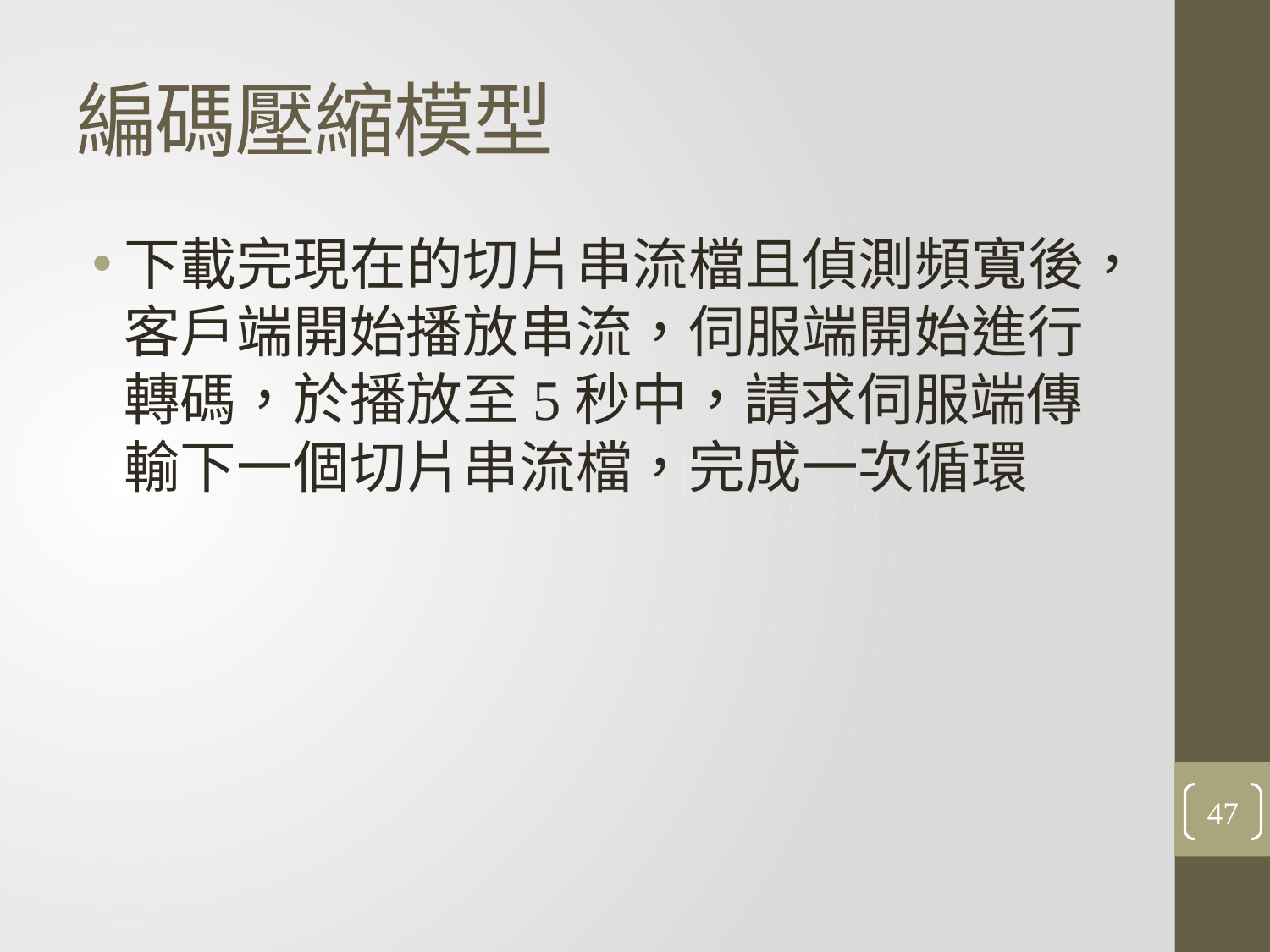

# 編碼壓縮模型
下載完現在的切片串流檔且偵測頻寬後，客戶端開始播放串流，伺服端開始進行轉碼，於播放至5秒中，請求伺服端傳輸下一個切片串流檔，完成一次循環
47